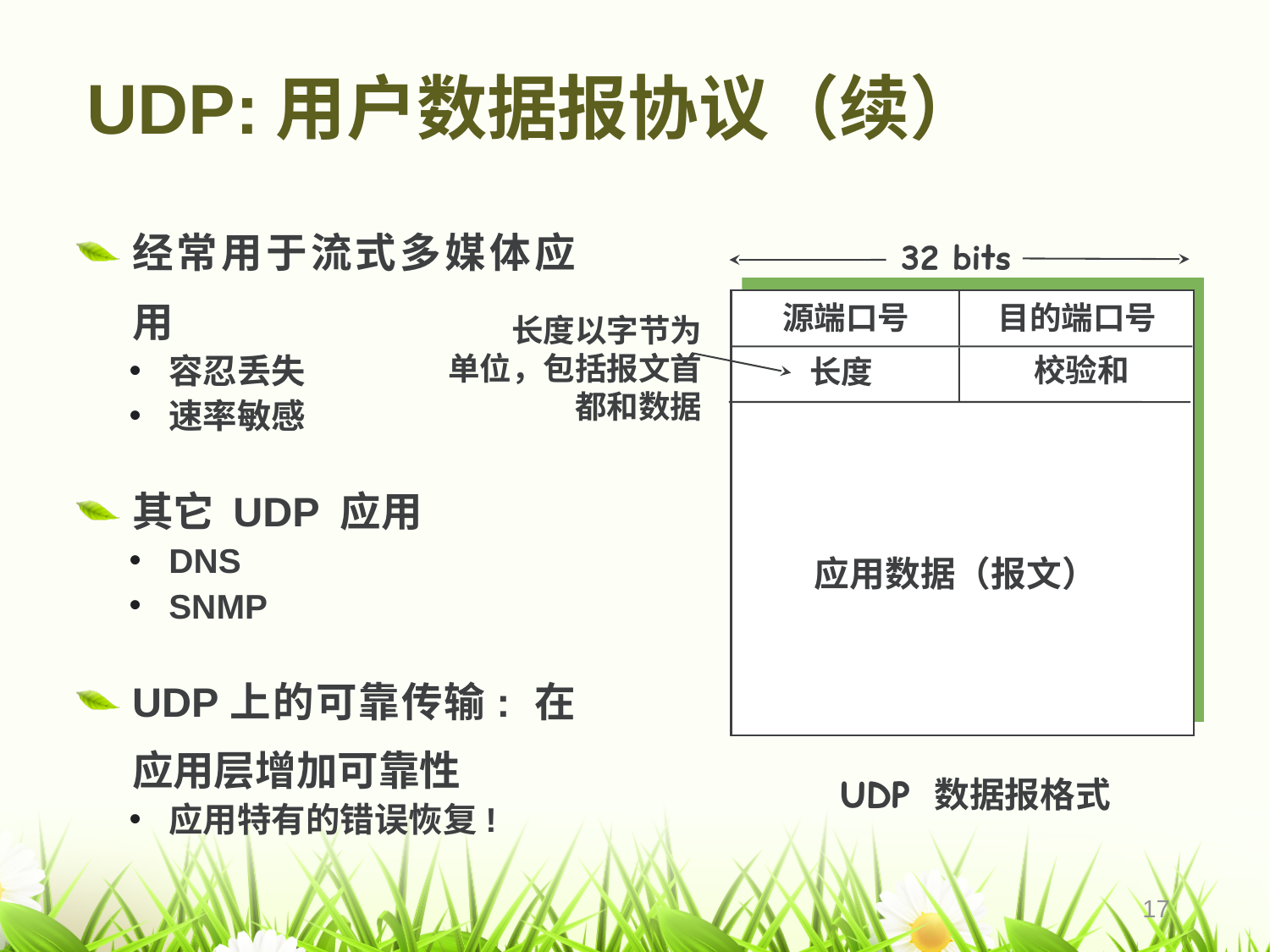

# UDP:用户数据报协议（续）
经常用于流式多媒体应用
容忍丢失
速率敏感
其它 UDP 应用
DNS
SNMP
UDP上的可靠传输: 在应用层增加可靠性
应用特有的错误恢复!
32 bits

源端口号
目的端口号
长度以字节为
单位，包括报文首都和数据
校验和
长度

应用数据（报文）
UDP 数据报格式
17